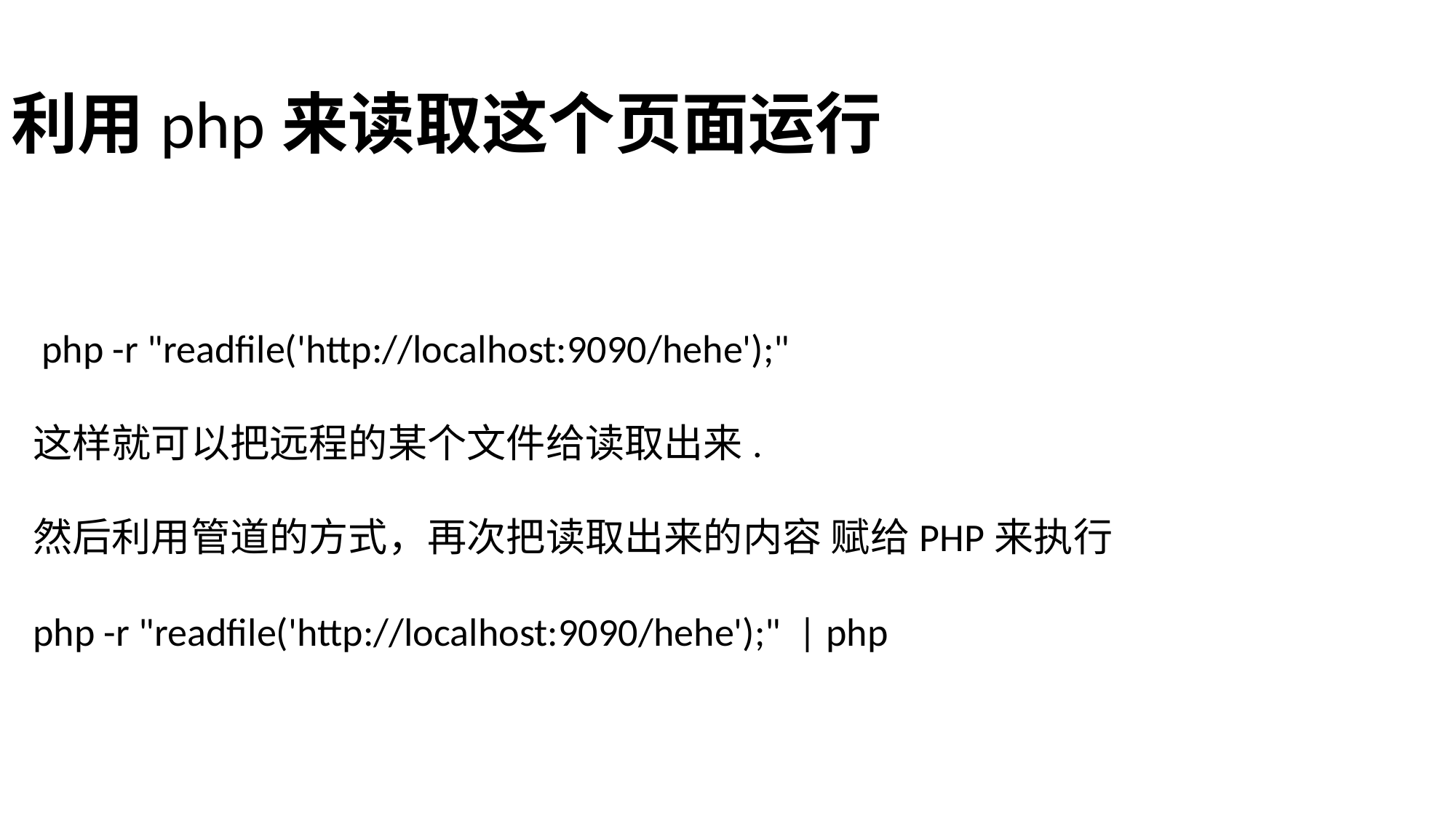

# 利用php来读取这个页面运行

 php -r "readfile('http://localhost:9090/hehe');"

这样就可以把远程的某个文件给读取出来.

然后利用管道的方式，再次把读取出来的内容 赋给PHP来执行

php -r "readfile('http://localhost:9090/hehe');"  | php